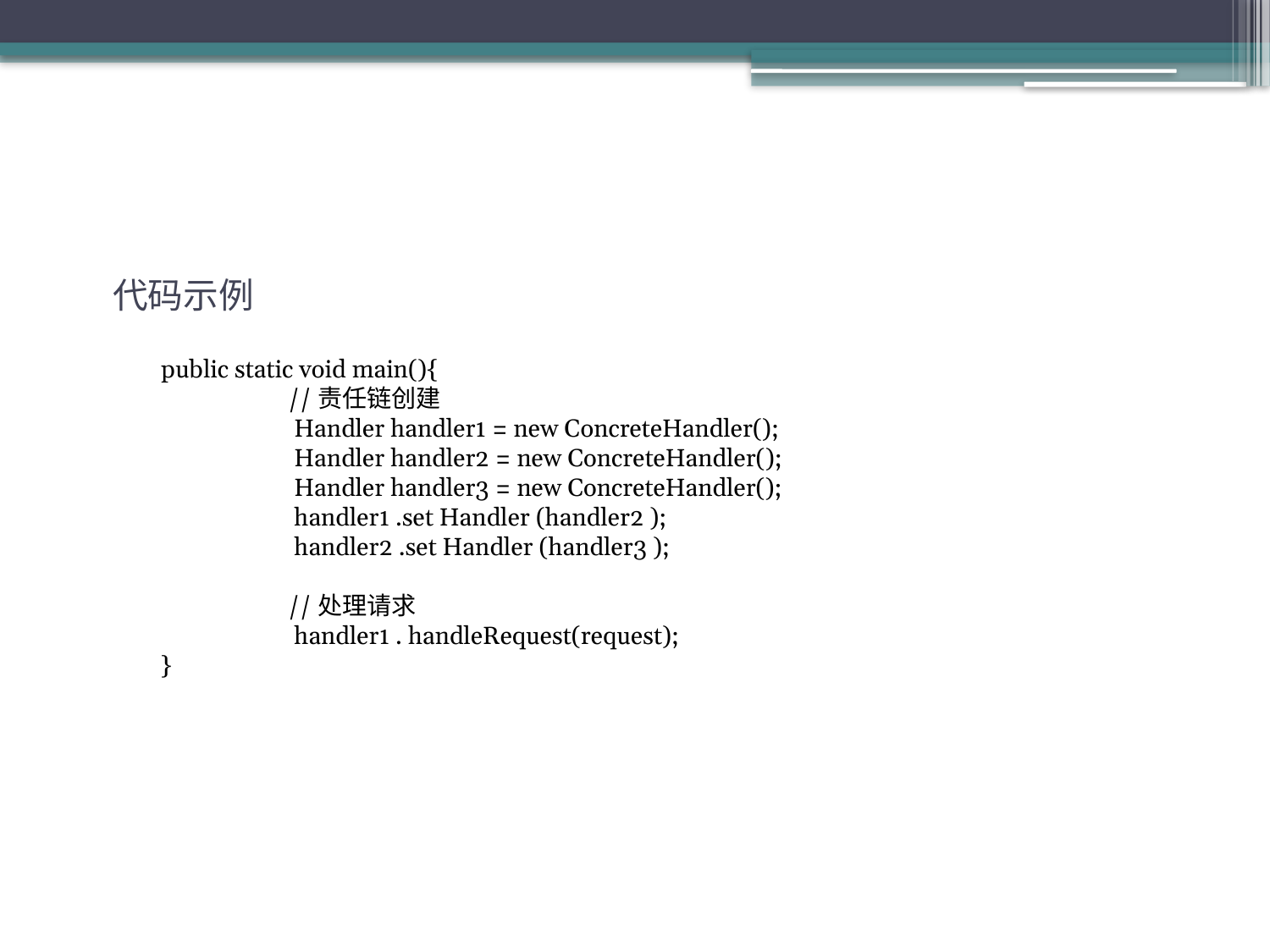

代码示例
public static void main(){
	//责任链创建
	 Handler handler1 = new ConcreteHandler();
	 Handler handler2 = new ConcreteHandler();
	 Handler handler3 = new ConcreteHandler();
	 handler1 .set Handler (handler2 );
	 handler2 .set Handler (handler3 );

	//处理请求
	 handler1 . handleRequest(request);
}